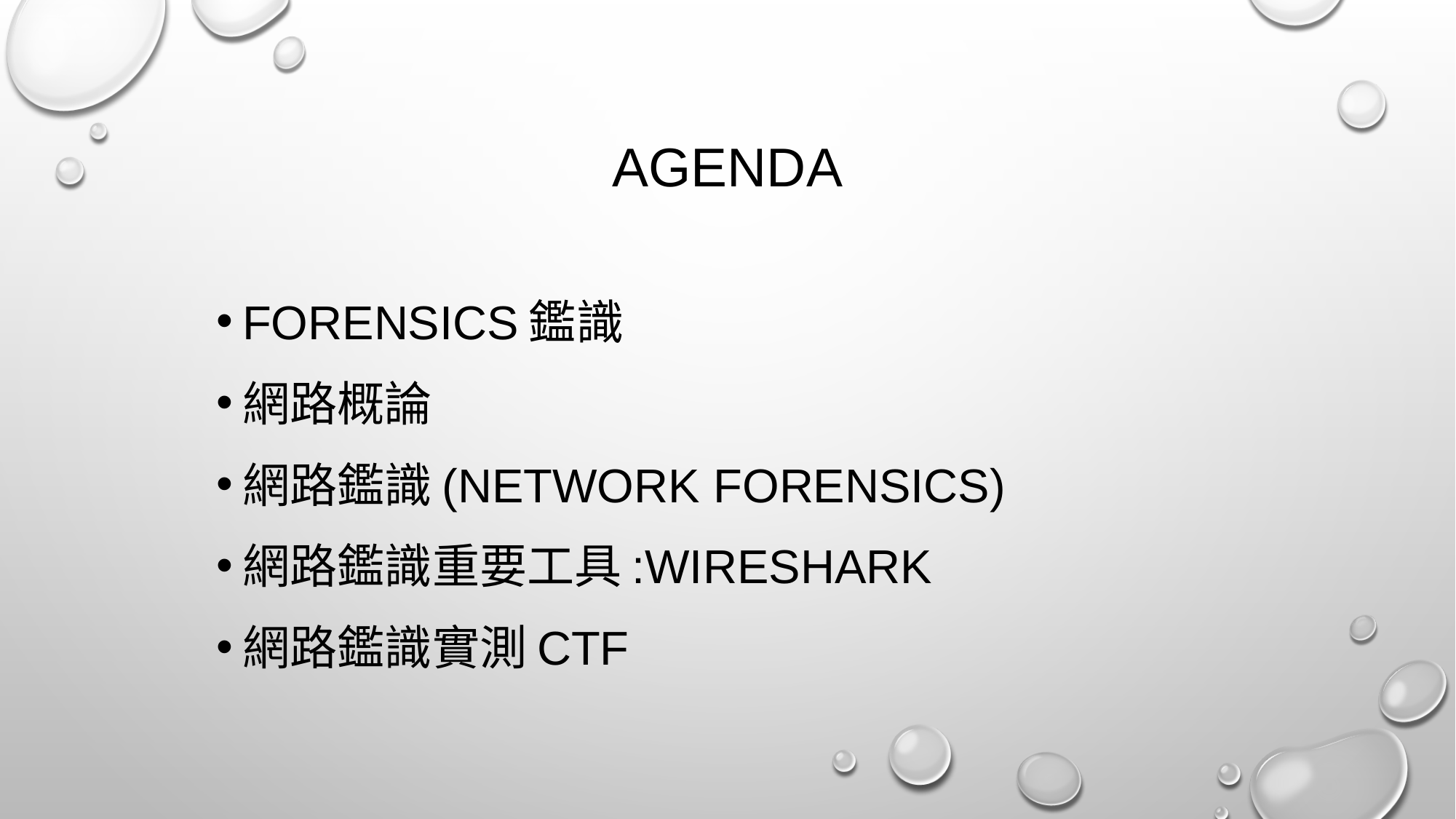

# agenda
Forensics鑑識
網路概論
網路鑑識(Network forensics)
網路鑑識重要工具:Wireshark
網路鑑識實測CTF